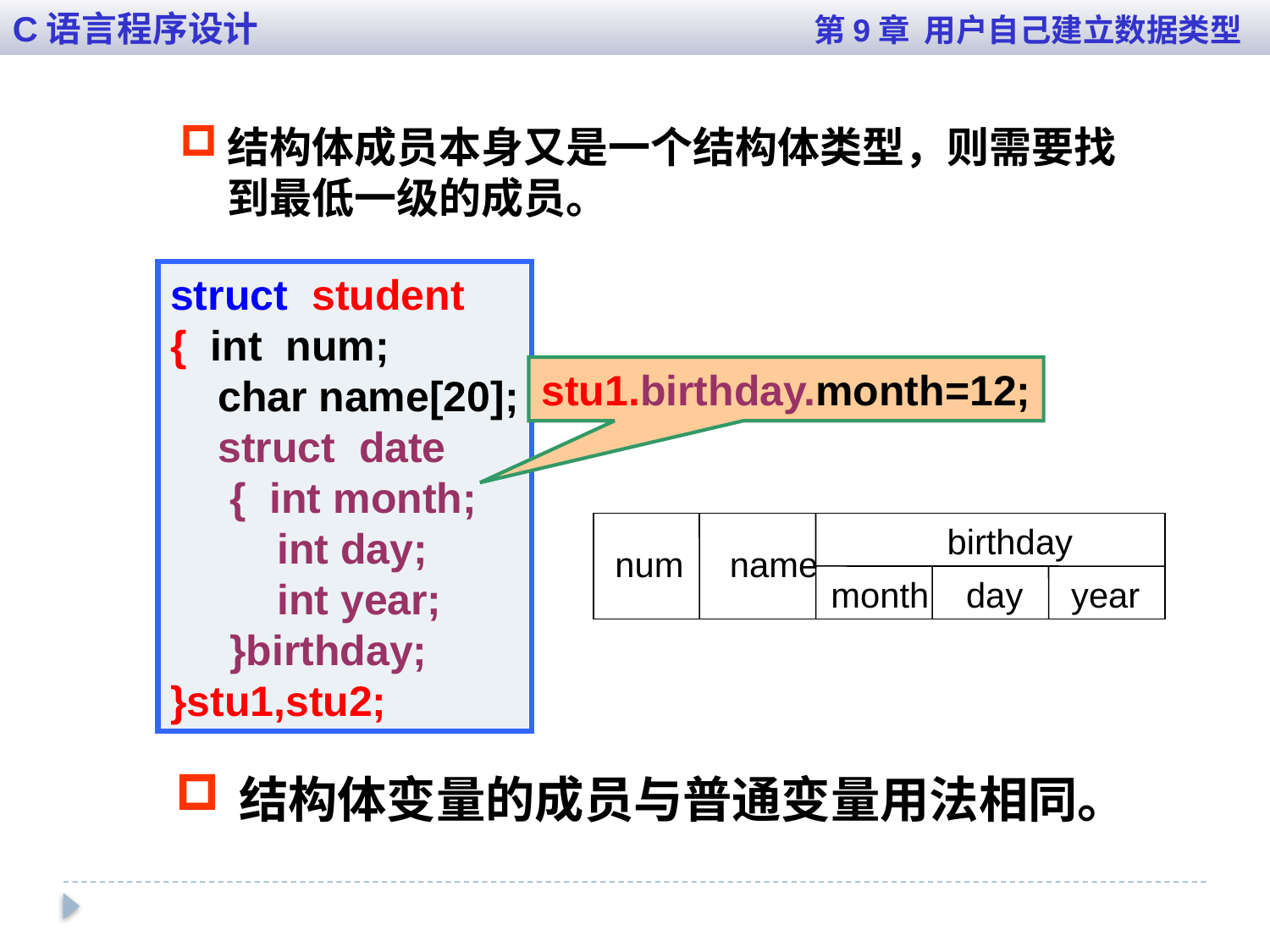

C语言程序设计                                                                     第9章  用户自己建立数据类型
结构体成员本身又是一个结构体类型，则需要找到最低一级的成员。
struct  student
{  int  num;
    char name[20];
    struct  date
     {  int month;
         int day;
         int year;
     }birthday;
}stu1,stu2;

birthday
num
name

month

day

year
stu1.birthday.month=12;
结构体变量的成员与普通变量用法相同。